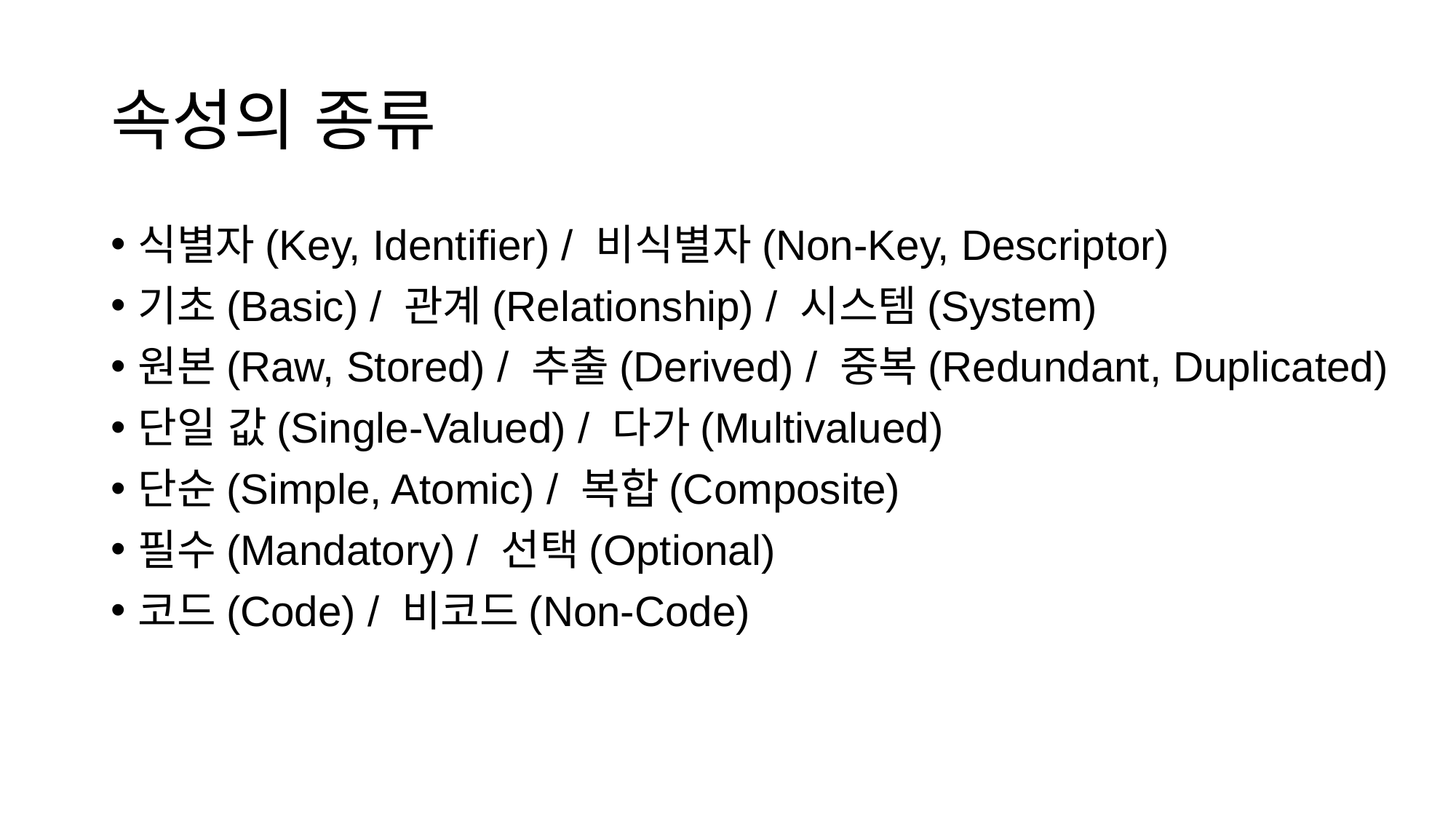

# 속성의 종류
식별자(Key, Identifier) / 비식별자(Non-Key, Descriptor)
기초(Basic) / 관계(Relationship) / 시스템(System)
원본(Raw, Stored) / 추출(Derived) / 중복(Redundant, Duplicated)
단일 값(Single-Valued) / 다가(Multivalued)
단순(Simple, Atomic) / 복합(Composite)
필수(Mandatory) / 선택(Optional)
코드(Code) / 비코드(Non-Code)